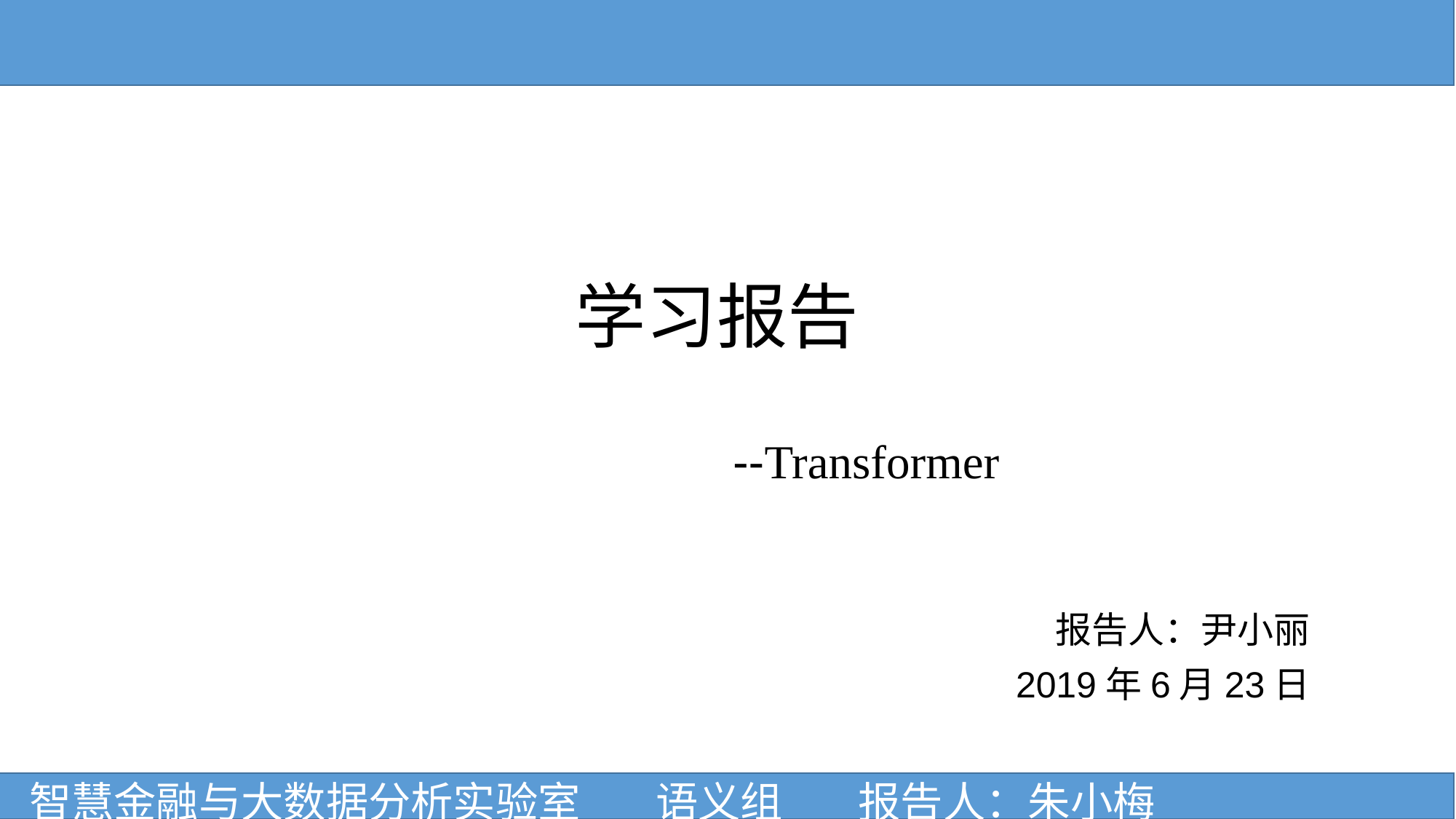

# 学习报告 --Transformer

报告人：尹小丽
2019年6月23日
智慧金融与大数据分析实验室        语义组        报告人：朱小梅